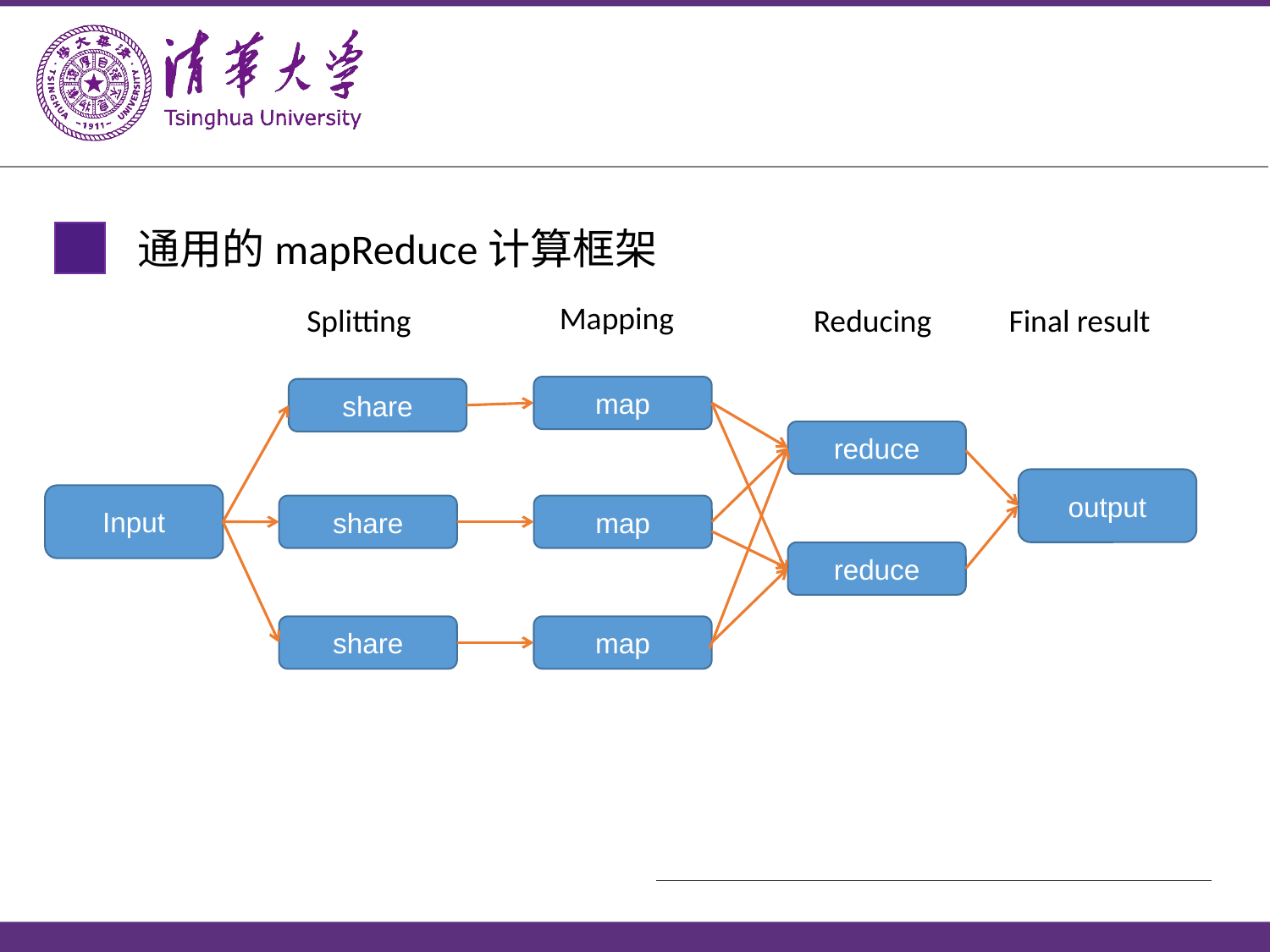

通用的mapReduce计算框架

Mapping
Splitting
Reducing
Final result
map
share
reduce
output
Input
share
map

reduce
share
map